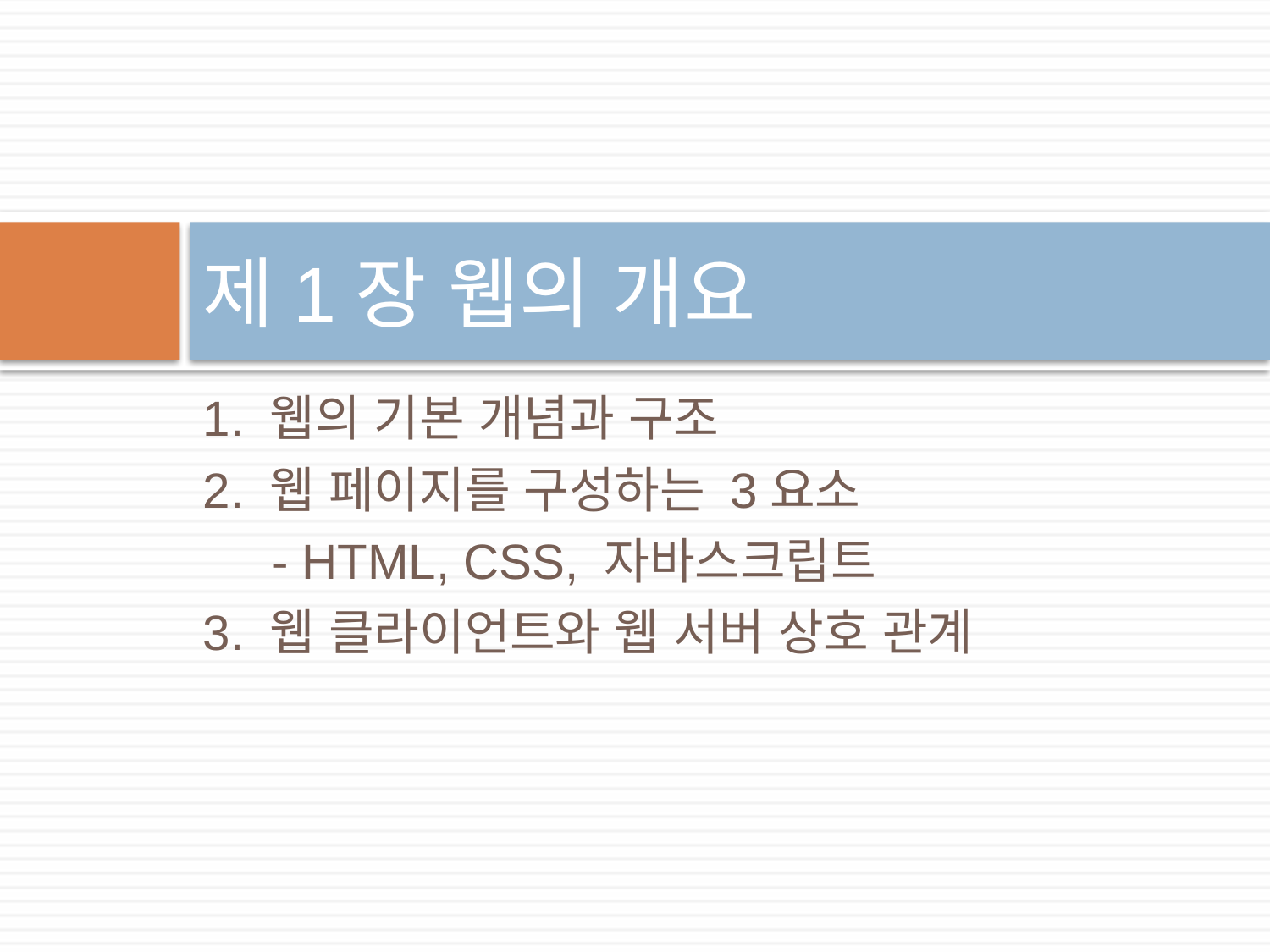

# 제1장 웹의 개요
1. 웹의 기본 개념과 구조
2. 웹 페이지를 구성하는 3요소
     - HTML, CSS, 자바스크립트
3. 웹 클라이언트와 웹 서버 상호 관계